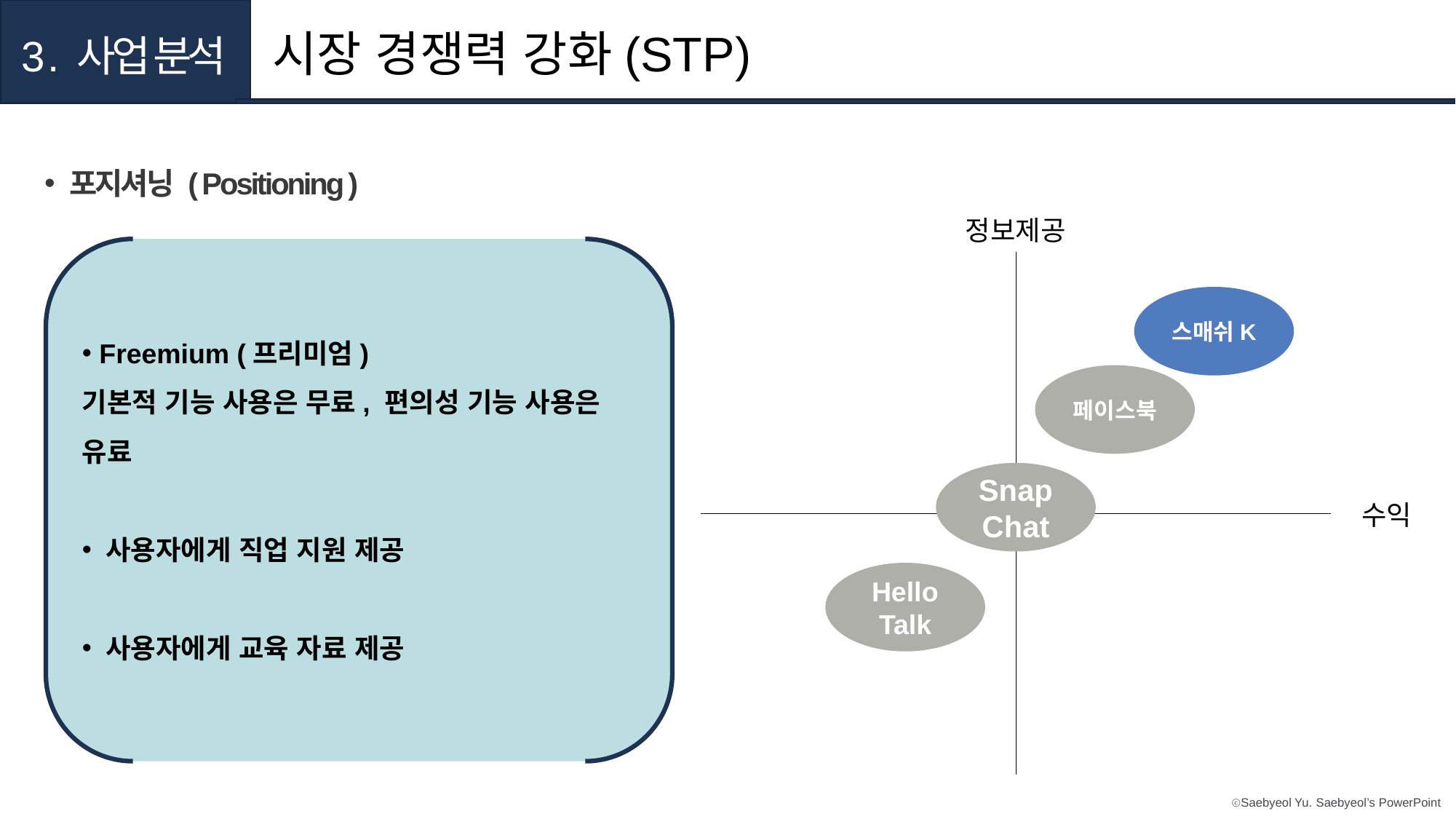

Part 3
Part 2
Part 1,
Part 1,
시장 경쟁력 강화(STP)
3 . 사업 분석
1. 사업 개요
1 . 사업 개요
시장 경쟁력 강화 ( STP )

 포지셔닝 ( Positioning )
정보제공

 Freemium (프리미엄)
기본적 기능 사용은 무료, 편의성 기능 사용은 유료
 사용자에게 직업 지원 제공
 사용자에게 교육 자료 제공

스매쉬K
페이스북
Snap Chat
수익
Hello Talk